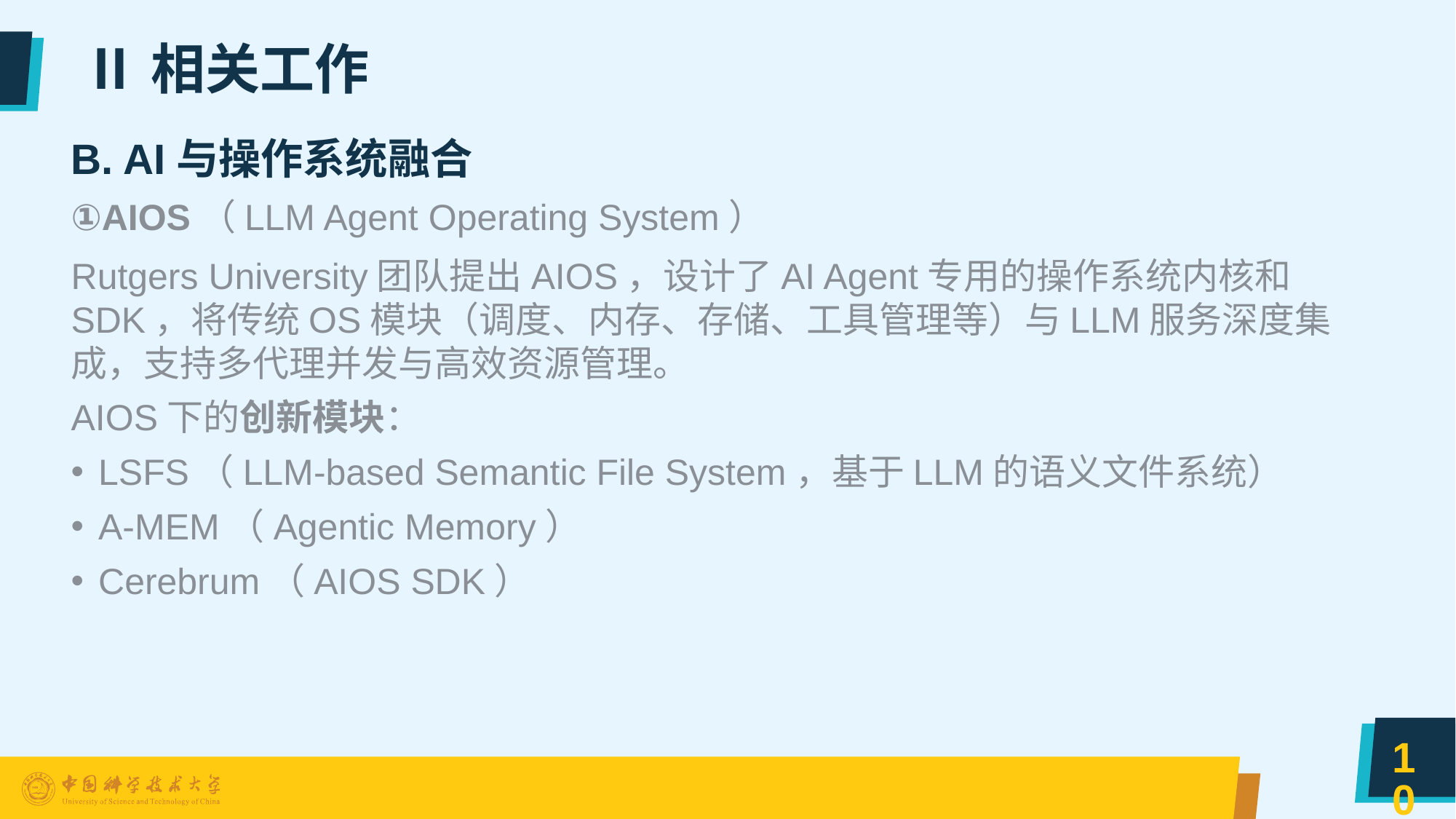

# Ⅱ相关工作

B. AI与操作系统融合
①AIOS（LLM Agent Operating System）
Rutgers University团队提出AIOS，设计了AI Agent专用的操作系统内核和SDK，将传统OS模块（调度、内存、存储、工具管理等）与LLM服务深度集成，支持多代理并发与高效资源管理。
AIOS下的创新模块：
LSFS（LLM-based Semantic File System，基于LLM的语义文件系统）
A-MEM（Agentic Memory）
Cerebrum（AIOS SDK）
10